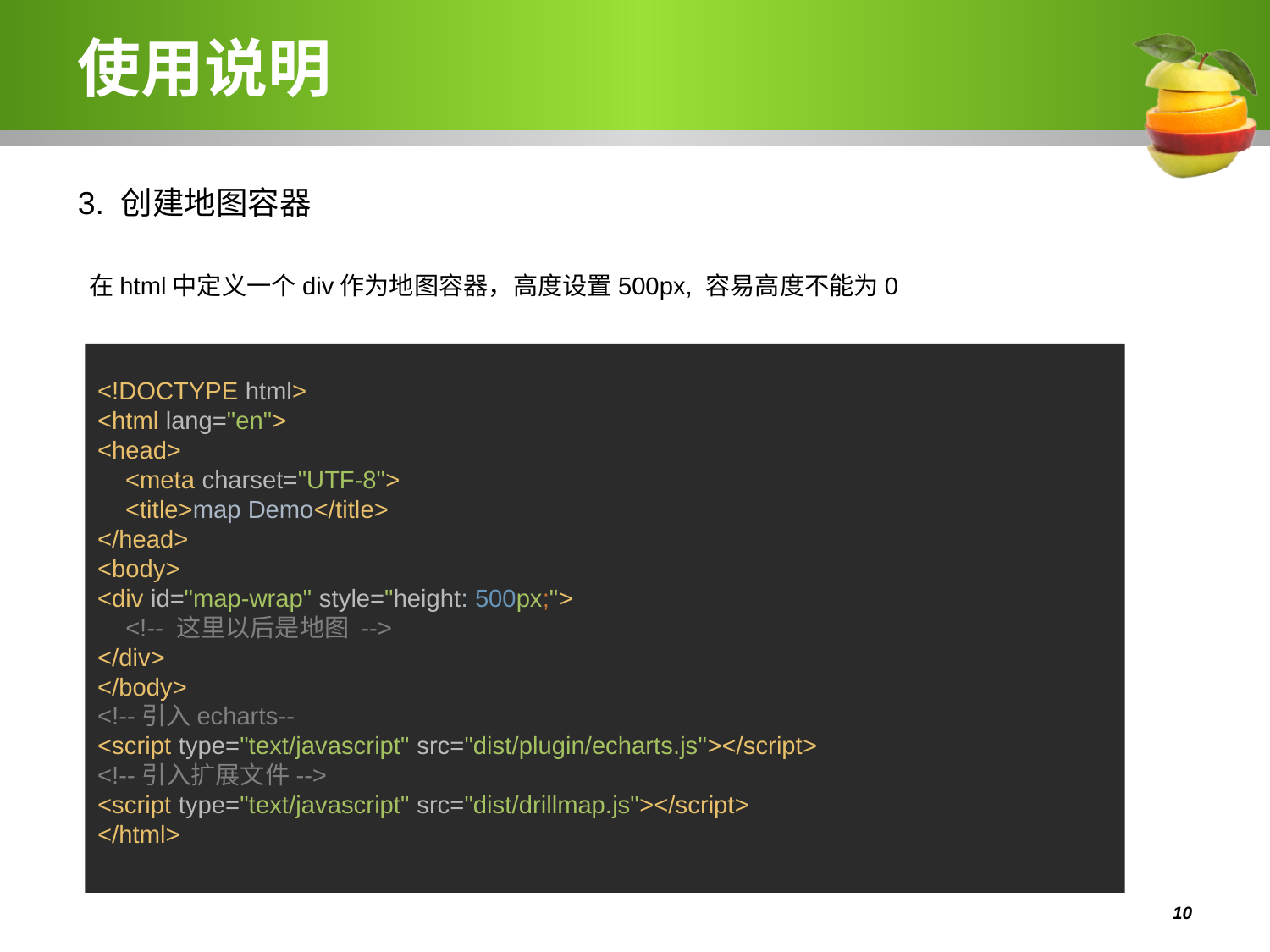

# 使用说明
3. 创建地图容器

 在html中定义一个div作为地图容器，高度设置500px, 容易高度不能为0

<!DOCTYPE html>
<html lang="en">
<head>
    <meta charset="UTF-8">
    <title>map Demo</title>
</head>
<body>
<div id="map-wrap" style="height: 500px;">
    <!-- 这里以后是地图 -->
</div>
</body>
<!--引入echarts--
<script type="text/javascript" src="dist/plugin/echarts.js"></script>
<!--引入扩展文件-->
<script type="text/javascript" src="dist/drillmap.js"></script>
</html>

 10